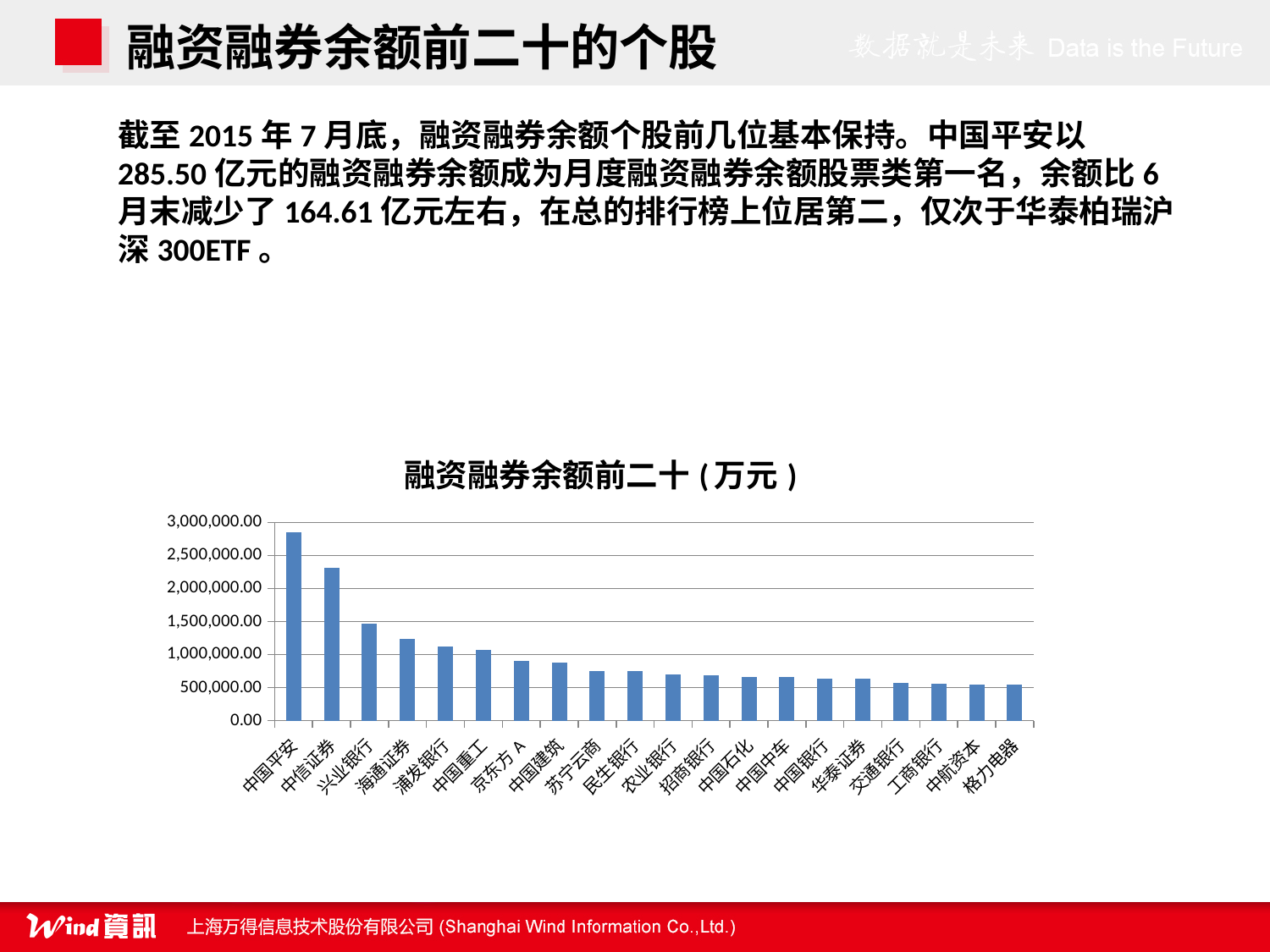

融资融券余额前二十的个股
截至2015年7月底，融资融券余额个股前几位基本保持。中国平安以285.50亿元的融资融券余额成为月度融资融券余额股票类第一名，余额比6月末减少了164.61亿元左右，在总的排行榜上位居第二，仅次于华泰柏瑞沪深300ETF。

### Chart: 融资融券余额前二十(万元)

| Category | 融资融券余额(万元) |
|---|---|
| 中国平安 | 2855040.9021999994 |
| 中信证券 | 2308499.8781999997 |
| 兴业银行 | 1467482.3578 |
| 海通证券 | 1239048.3163 |
| 浦发银行 | 1114953.8061000002 |
| 中国重工 | 1074678.0288 |
| 京东方A | 899611.1626 |
| 中国建筑 | 875399.8677 |
| 苏宁云商 | 750041.0646 |
| 民生银行 | 744977.9697 |
| 农业银行 | 699766.0717 |
| 招商银行 | 679569.5368000001 |
| 中国石化 | 660938.4395 |
| 中国中车 | 657624.0890999999 |
| 中国银行 | 640199.5632 |
| 华泰证券 | 629234.6030999998 |
| 交通银行 | 576568.4212 |
| 工商银行 | 559806.6766999998 |
| 中航资本 | 548541.2653 |
| 格力电器 | 540839.9279 |